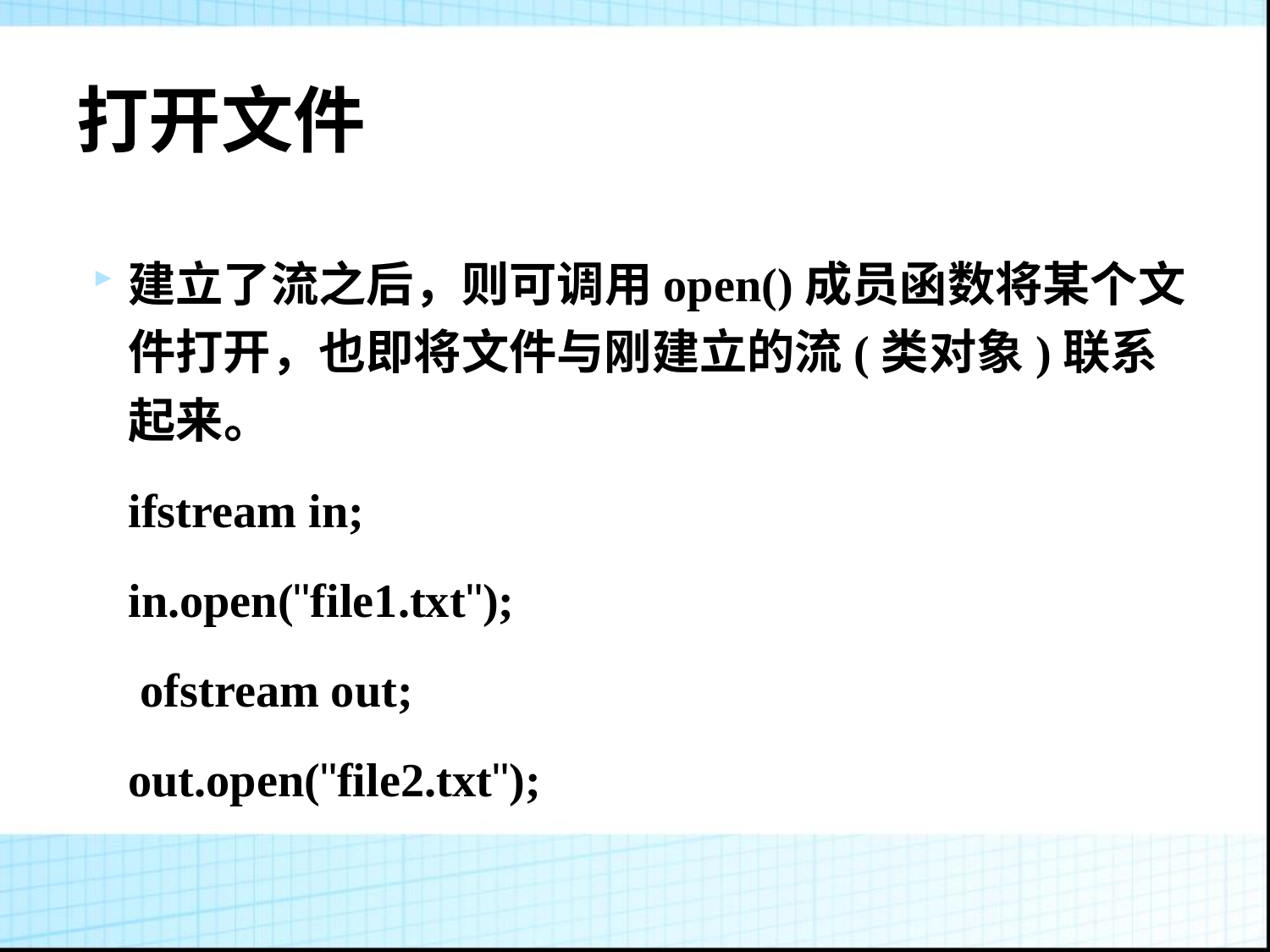

# 打开文件
建立了流之后，则可调用open()成员函数将某个文件打开，也即将文件与刚建立的流(类对象)联系起来。
	ifstream in;
	in.open("file1.txt");
	 ofstream out;
	out.open("file2.txt");